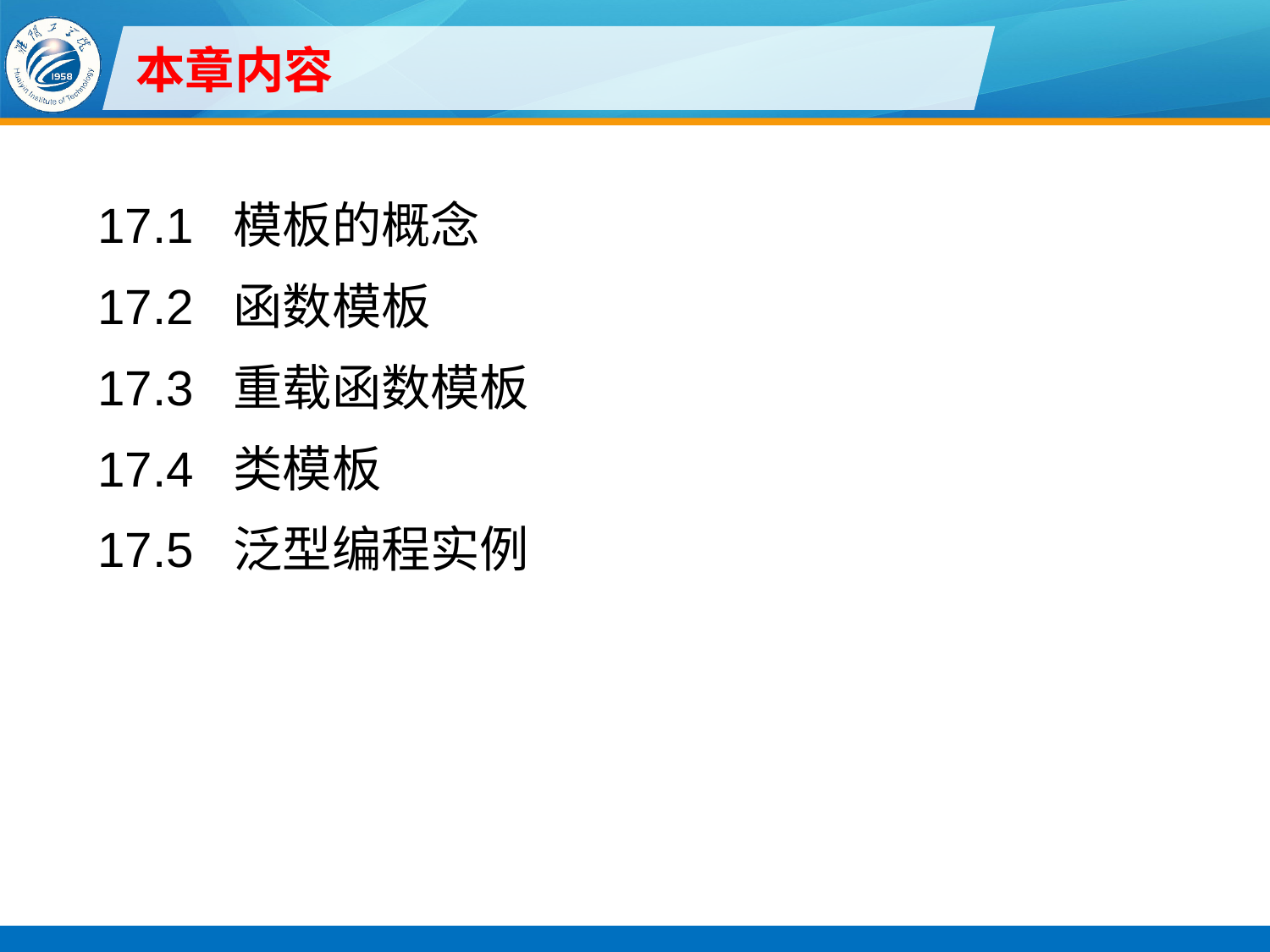

# 本章内容
17.1  模板的概念
17.2  函数模板
17.3  重载函数模板
17.4  类模板
17.5  泛型编程实例